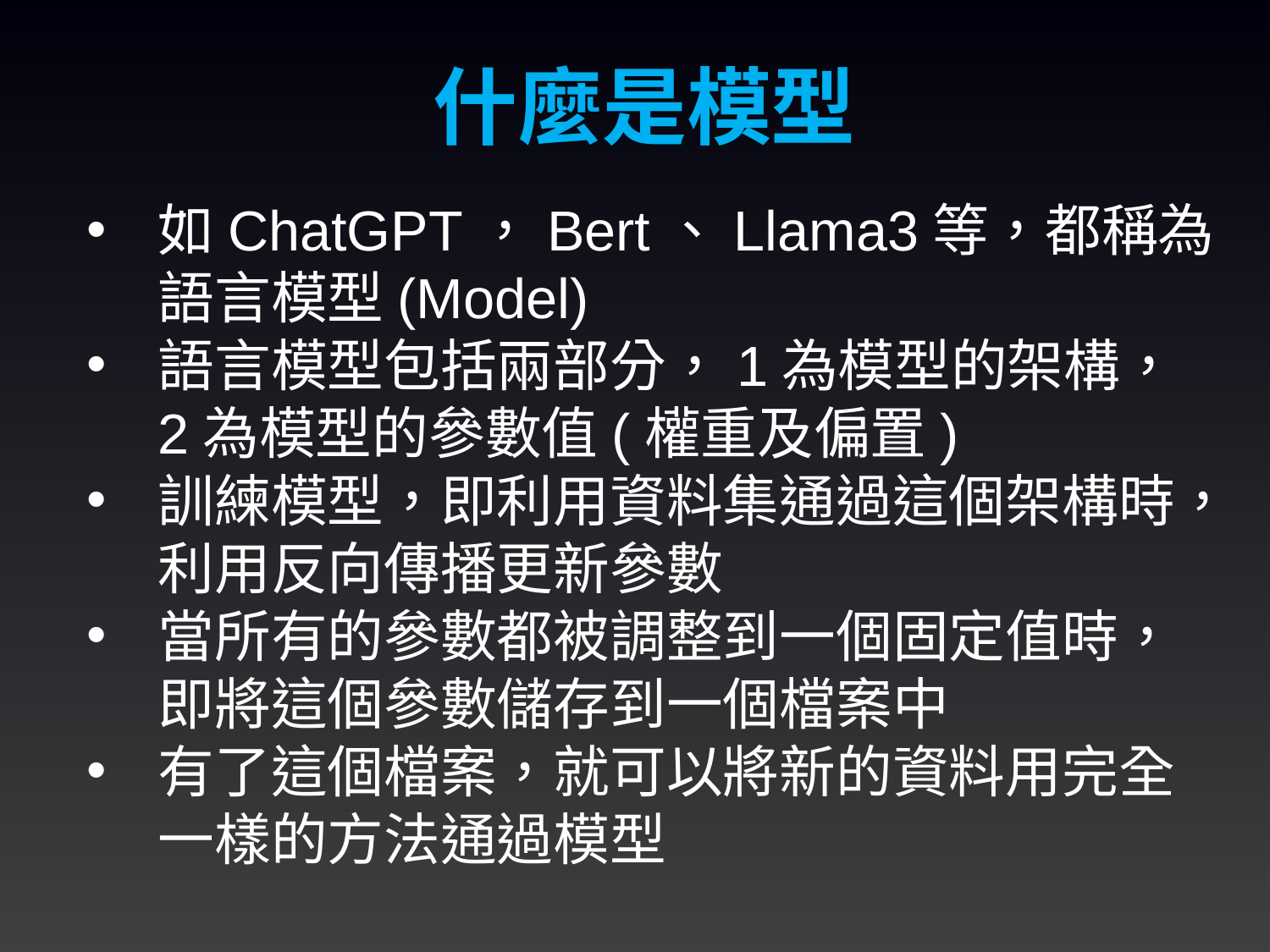

什麼是模型
如ChatGPT，Bert、Llama3等，都稱為語言模型(Model)
語言模型包括兩部分，1為模型的架構，2為模型的參數值(權重及偏置)
訓練模型，即利用資料集通過這個架構時，利用反向傳播更新參數
當所有的參數都被調整到一個固定值時，即將這個參數儲存到一個檔案中
有了這個檔案，就可以將新的資料用完全一樣的方法通過模型